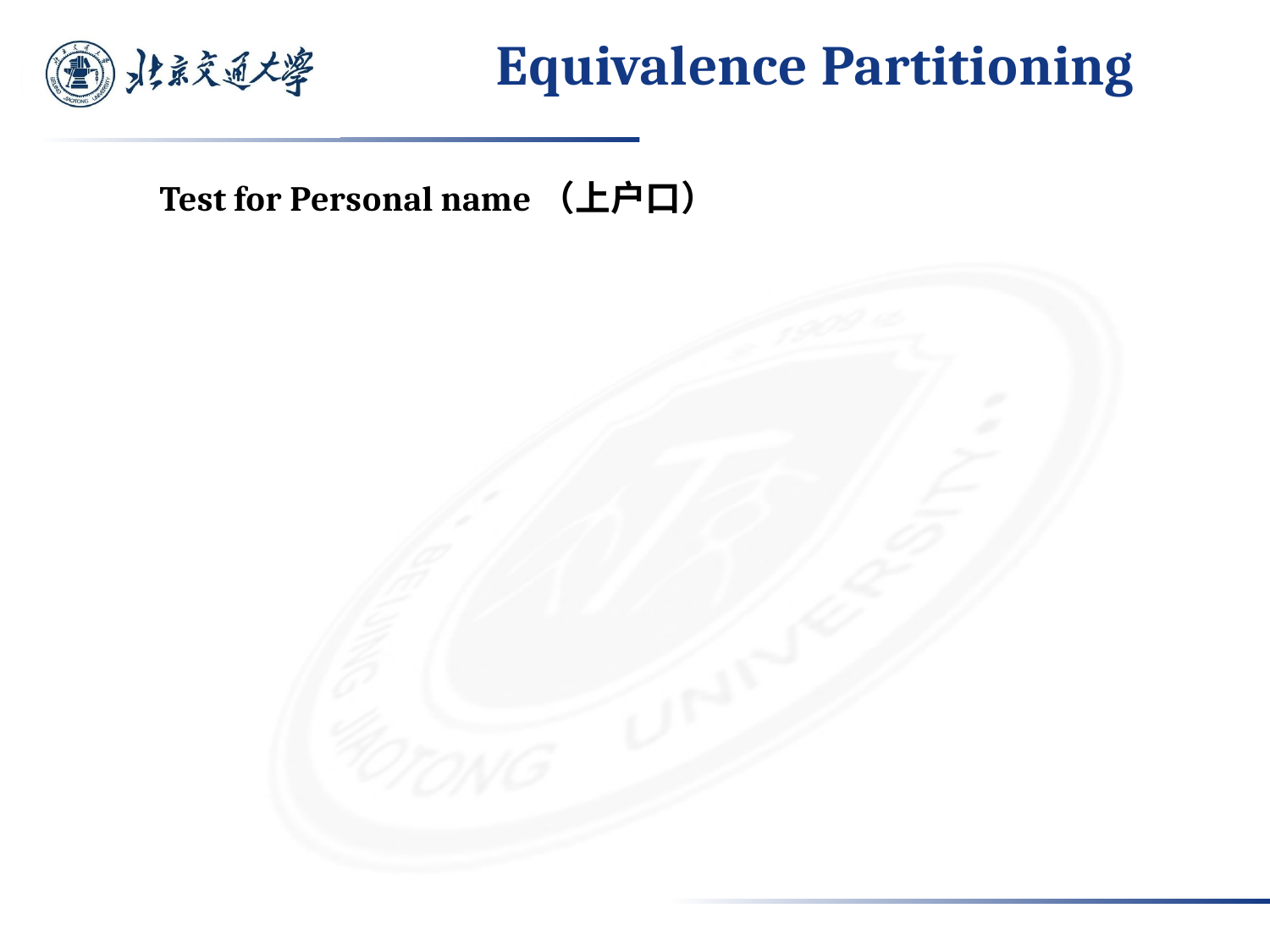

# Equivalence Partitioning
Test for Personal name（上户口）